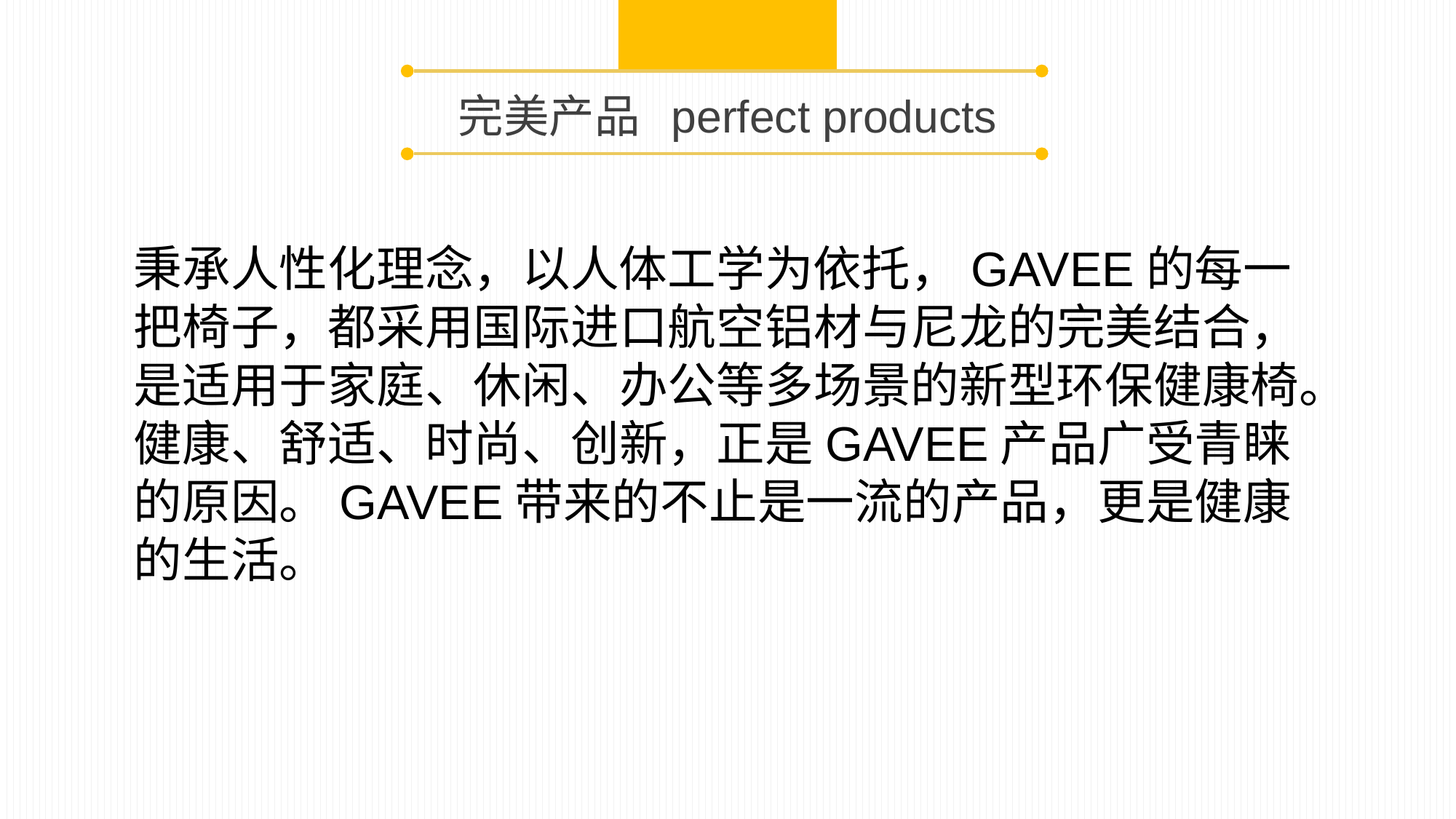

完美产品  perfect products

秉承人性化理念，以人体工学为依托，GAVEE的每一把椅子，都采用国际进口航空铝材与尼龙的完美结合，是适用于家庭、休闲、办公等多场景的新型环保健康椅。健康、舒适、时尚、创新，正是GAVEE产品广受青睐的原因。GAVEE带来的不止是一流的产品，更是健康的生活。